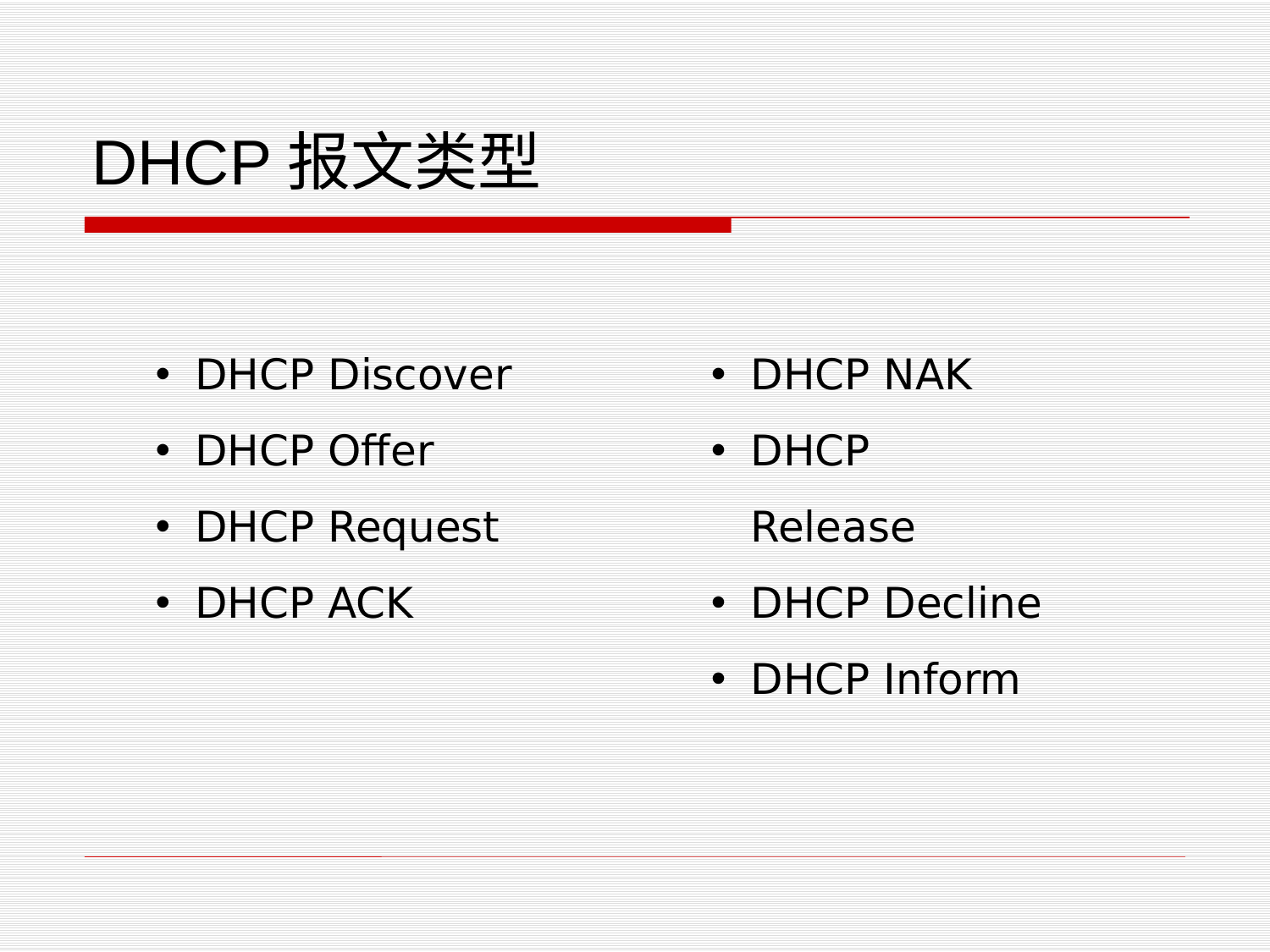

DHCP报文类型
DHCP Discover
DHCP Offer
DHCP Request
DHCP ACK
DHCP NAK
DHCP Release
DHCP Decline
DHCP Inform